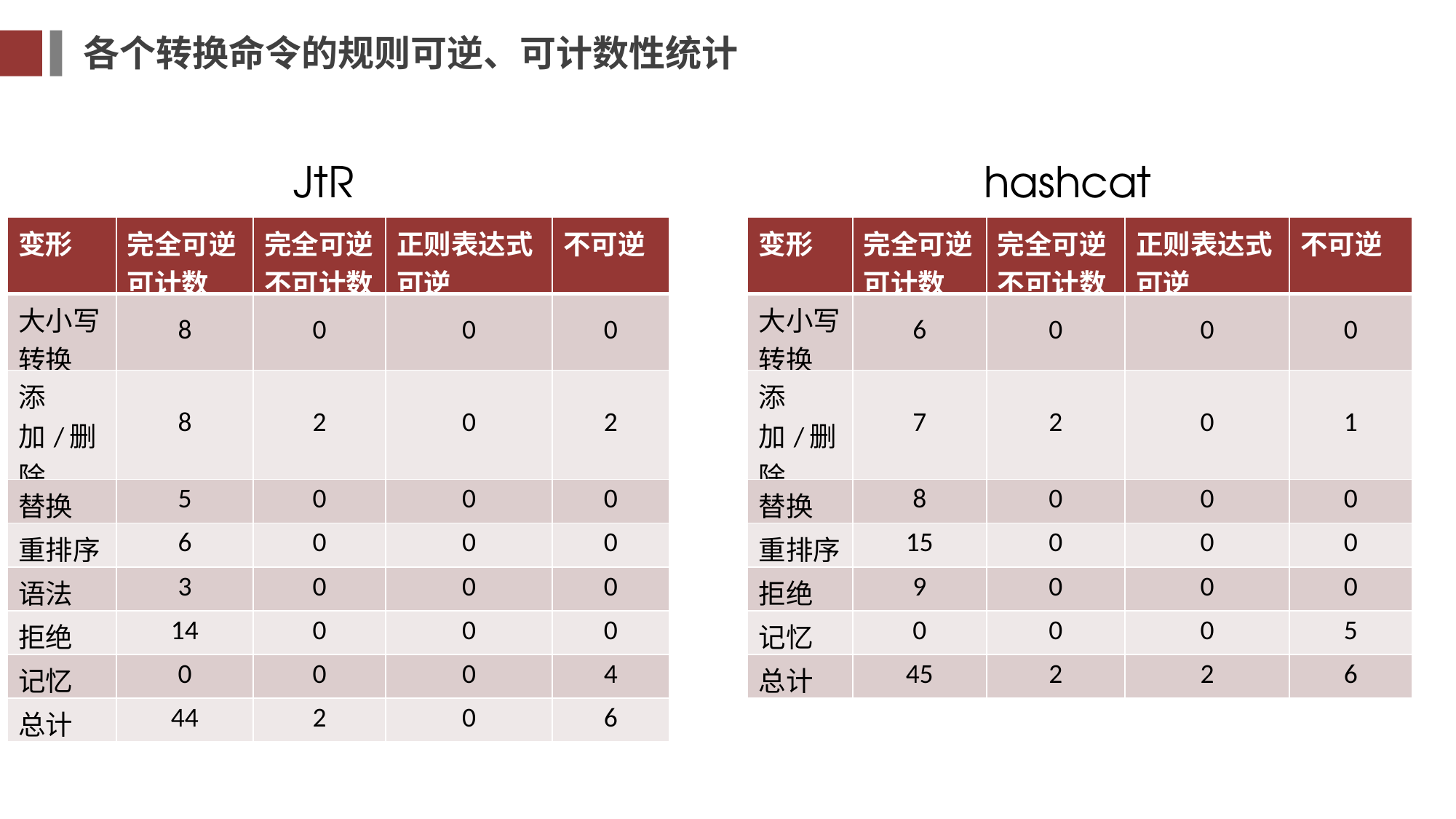

各个转换命令的规则可逆、可计数性统计

JtR
hashcat
| 变形 | 完全可逆可计数 | 完全可逆不可计数 | 正则表达式可逆 | 不可逆 |
| --- | --- | --- | --- | --- |
| 大小写转换 | 8 | 0 | 0 | 0 |
| 添加/删除 | 8 | 2 | 0 | 2 |
| 替换 | 5 | 0 | 0 | 0 |
| 重排序 | 6 | 0 | 0 | 0 |
| 语法 | 3 | 0 | 0 | 0 |
| 拒绝 | 14 | 0 | 0 | 0 |
| 记忆 | 0 | 0 | 0 | 4 |
| 总计 | 44 | 2 | 0 | 6 |
| 变形 | 完全可逆可计数 | 完全可逆不可计数 | 正则表达式可逆 | 不可逆 |
| --- | --- | --- | --- | --- |
| 大小写转换 | 6 | 0 | 0 | 0 |
| 添加/删除 | 7 | 2 | 0 | 1 |
| 替换 | 8 | 0 | 0 | 0 |
| 重排序 | 15 | 0 | 0 | 0 |
| 拒绝 | 9 | 0 | 0 | 0 |
| 记忆 | 0 | 0 | 0 | 5 |
| 总计 | 45 | 2 | 2 | 6 |